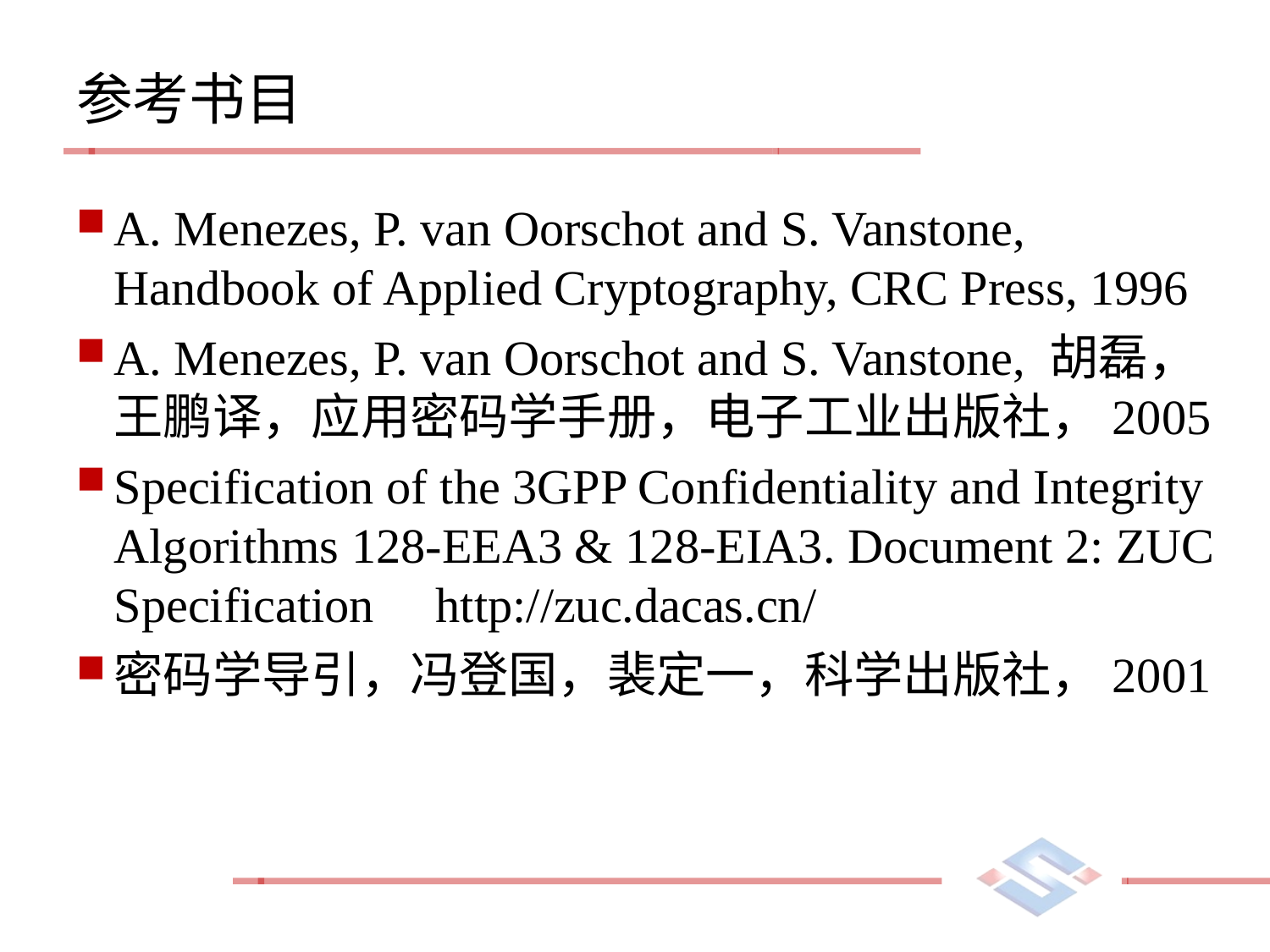

# 参考书目
A. Menezes, P. van Oorschot and S. Vanstone, Handbook of Applied Cryptography, CRC Press, 1996
A. Menezes, P. van Oorschot and S. Vanstone, 胡磊，王鹏译，应用密码学手册，电子工业出版社，2005
Specification of the 3GPP Confidentiality and Integrity Algorithms 128-EEA3 & 128-EIA3. Document 2: ZUC Specification     http://zuc.dacas.cn/
密码学导引，冯登国，裴定一，科学出版社，2001